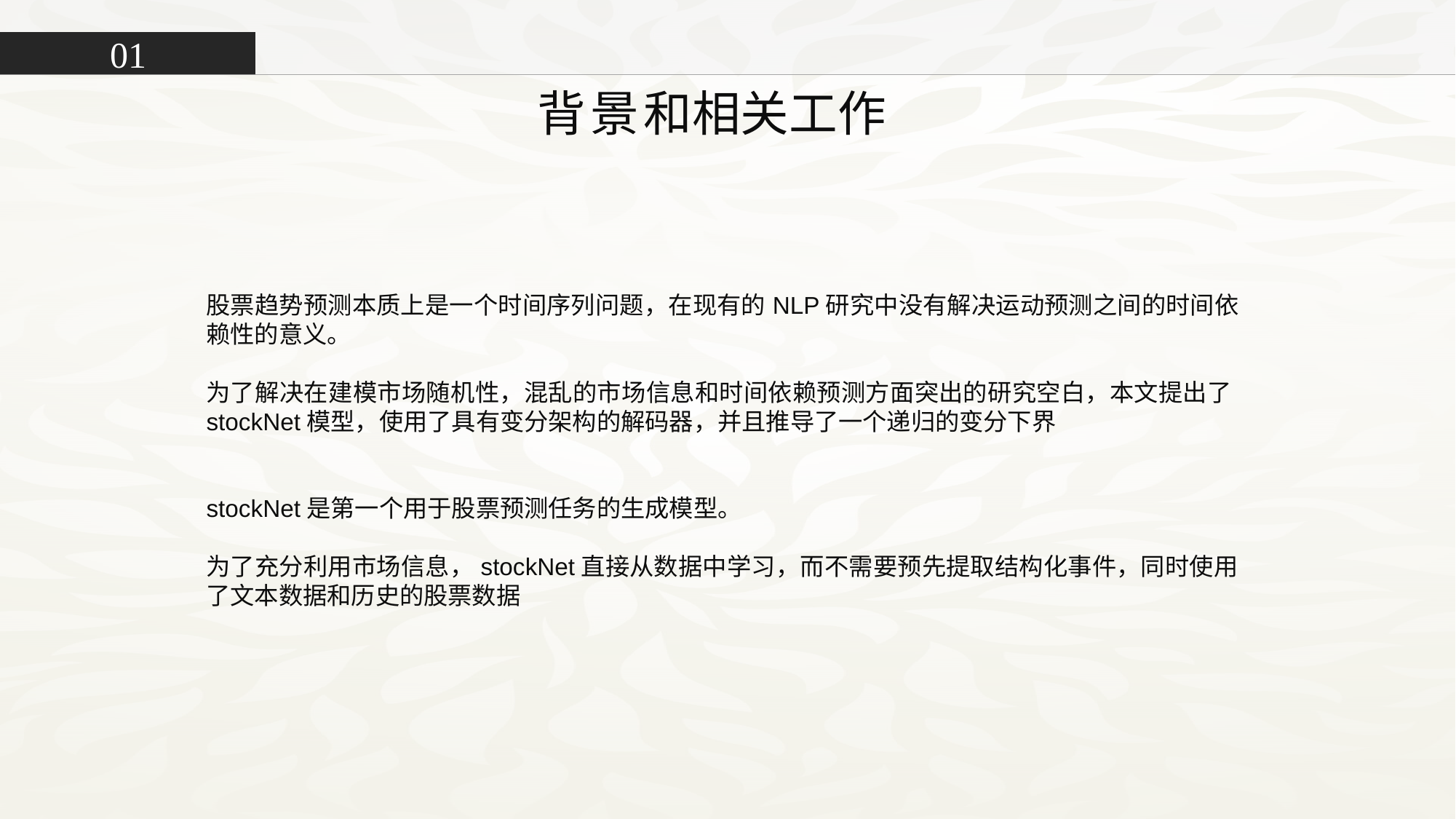

01
背景和相关工作
股票趋势预测本质上是一个时间序列问题，在现有的NLP研究中没有解决运动预测之间的时间依赖性的意义。

为了解决在建模市场随机性，混乱的市场信息和时间依赖预测方面突出的研究空白，本文提出了stockNet模型，使用了具有变分架构的解码器，并且推导了一个递归的变分下界

stockNet是第一个用于股票预测任务的生成模型。

为了充分利用市场信息，stockNet直接从数据中学习，而不需要预先提取结构化事件，同时使用了文本数据和历史的股票数据